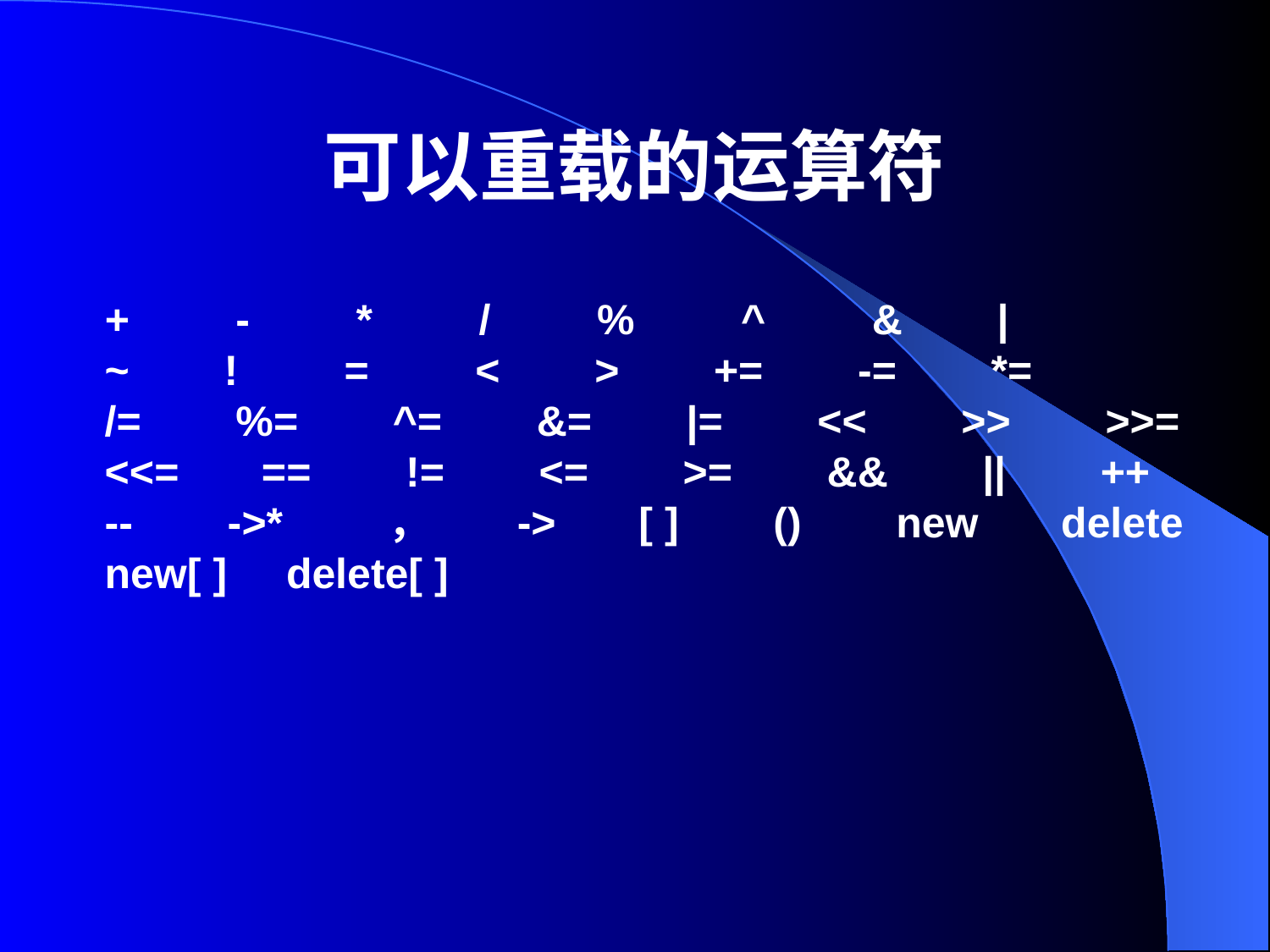

# 可以重载的运算符
    +         -         *         /         %         ^         &        |
    ~        !         =         <        >        +=        -=        *=
    /=        %=        ^=        &=        |=        <<        >>        >>=
    <<=       ==        !=        <=        >=        &&        ||        ++
    --        ->*        ，        ->       [ ]        ()        new       delete
    new[ ]     delete[ ]